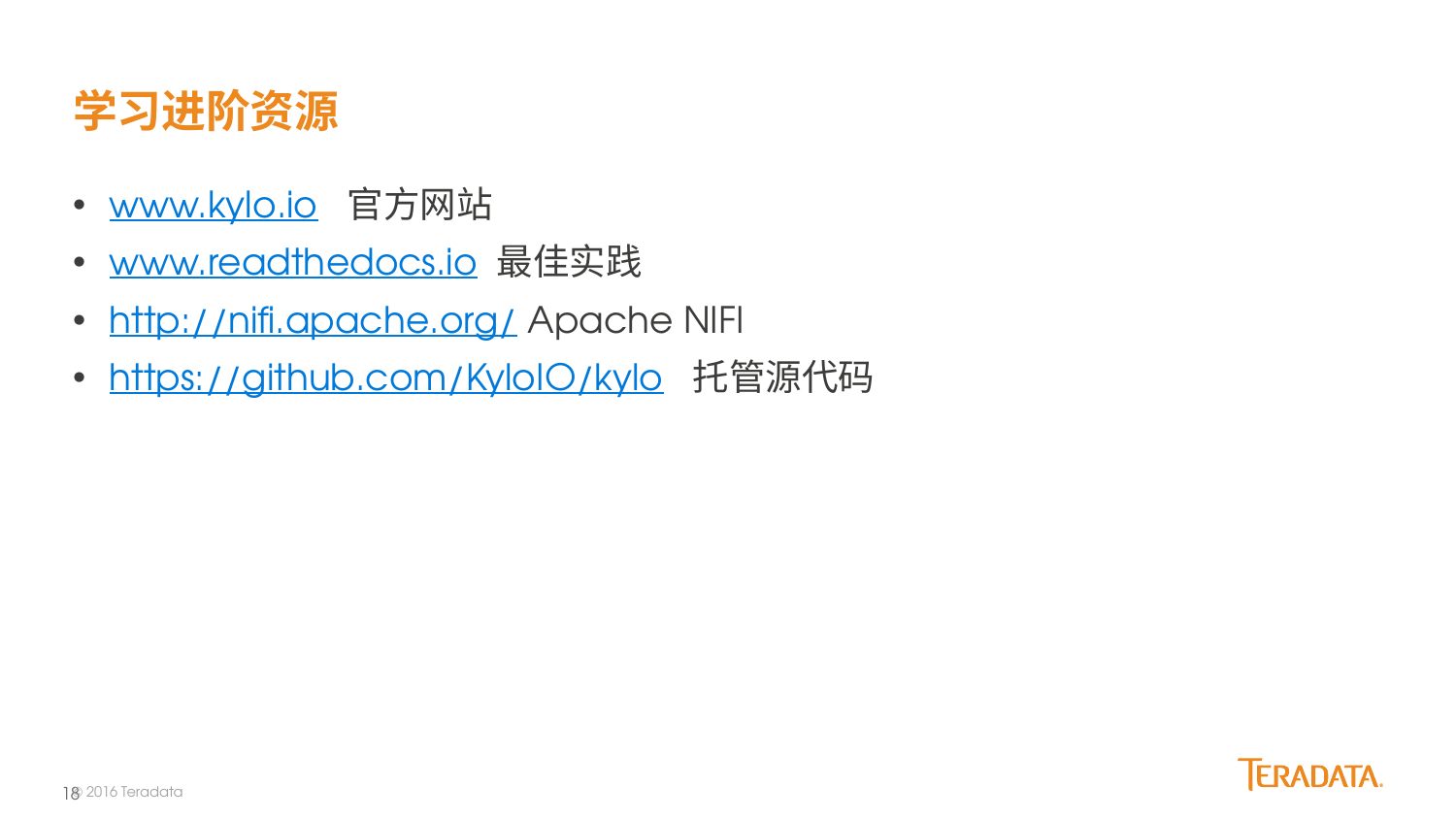

# 学习进阶资源
www.kylo.io  官方网站
www.readthedocs.io 最佳实践
http://nifi.apache.org/ Apache NIFI
https://github.com/KyloIO/kylo  托管源代码

© 2016 Teradata